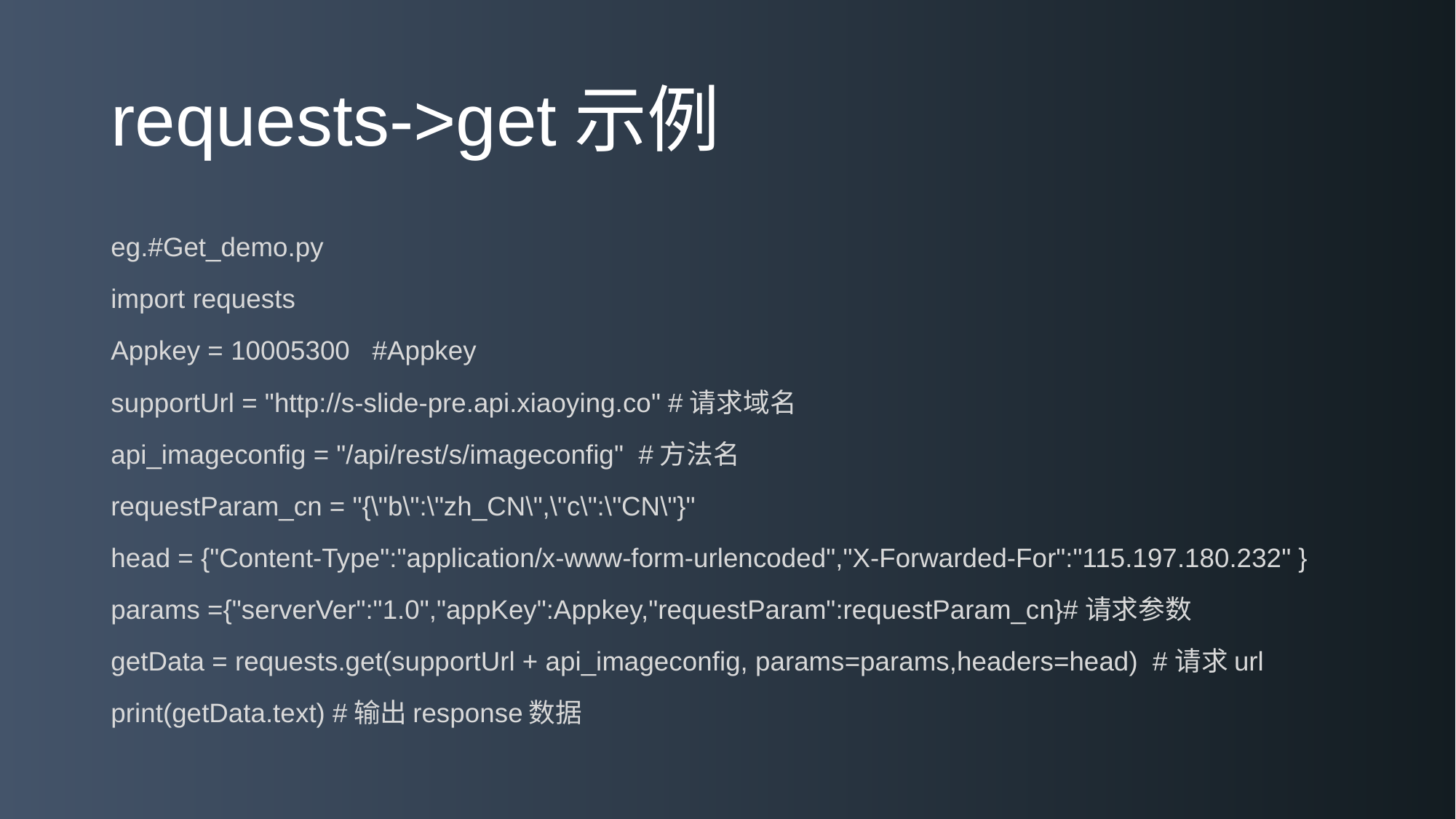

# requests->get示例
eg.#Get_demo.py
import requests
Appkey = 10005300   #Appkey
supportUrl = "http://s-slide-pre.api.xiaoying.co" #请求域名
api_imageconfig = "/api/rest/s/imageconfig"  #方法名
requestParam_cn = "{\"b\":\"zh_CN\",\"c\":\"CN\"}"
head = {"Content-Type":"application/x-www-form-urlencoded","X-Forwarded-For":"115.197.180.232" }
params ={"serverVer":"1.0","appKey":Appkey,"requestParam":requestParam_cn}#请求参数
getData = requests.get(supportUrl + api_imageconfig, params=params,headers=head)  #请求url
print(getData.text) #输出response数据